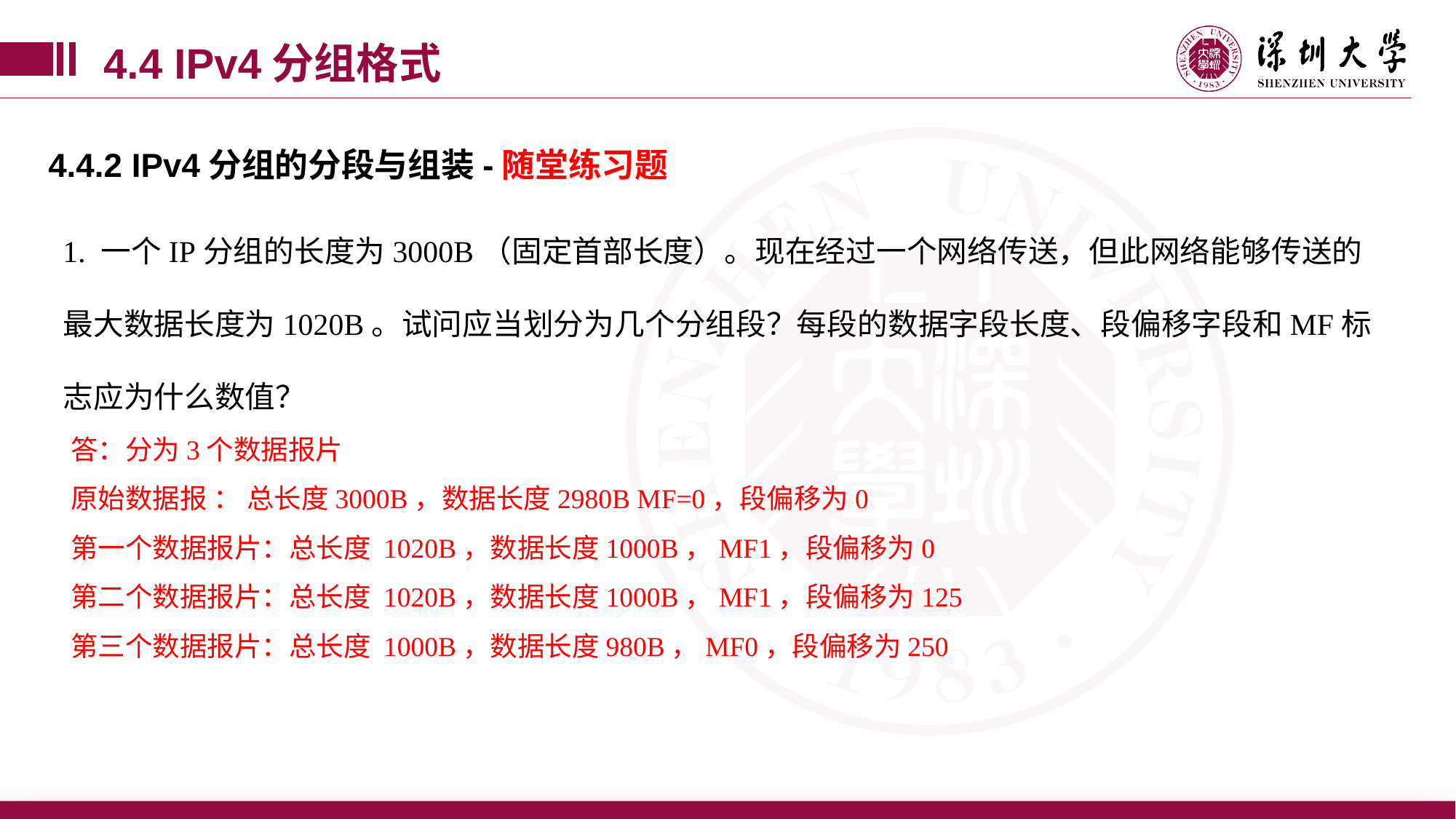

4.4 IPv4分组格式

4.4.2 IPv4分组的分段与组装-随堂练习题
1. 一个IP分组的长度为3000B（固定首部长度）。现在经过一个网络传送，但此网络能够传送的最大数据长度为1020B。试问应当划分为几个分组段？每段的数据字段长度、段偏移字段和MF标志应为什么数值？
答：分为3个数据报片
原始数据报 ： 总长度3000B，数据长度2980B MF=0，段偏移为0
第一个数据报片：总长度 1020B，数据长度1000B，MF1，段偏移为0
第二个数据报片：总长度 1020B，数据长度1000B，MF1，段偏移为125
第三个数据报片：总长度 1000B，数据长度980B，MF0，段偏移为250